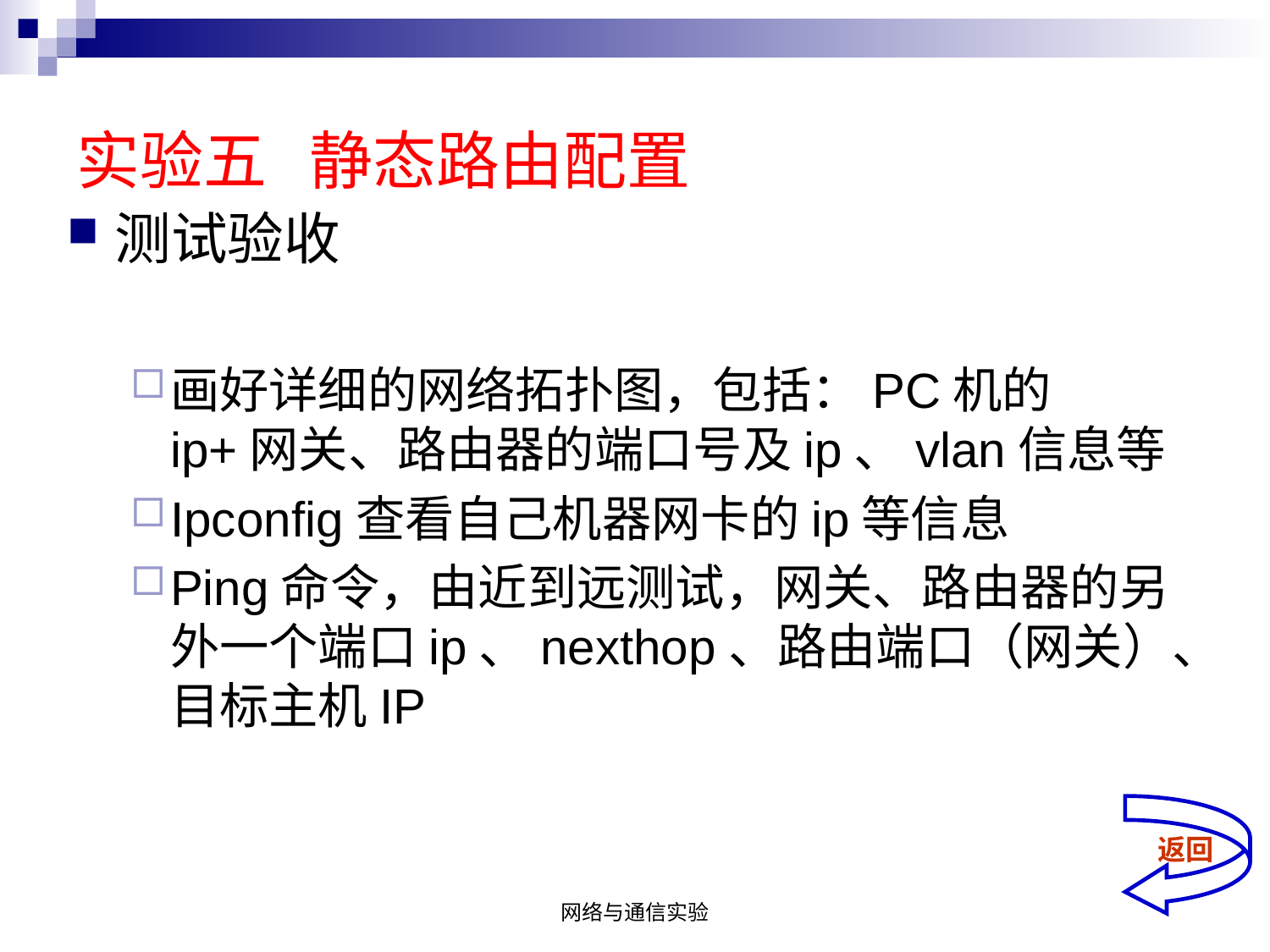

# 实验五   静态路由配置
测试验收

画好详细的网络拓扑图，包括：PC机的ip+网关、路由器的端口号及ip、vlan信息等
Ipconfig查看自己机器网卡的ip等信息
Ping命令，由近到远测试，网关、路由器的另外一个端口ip、nexthop、路由端口（网关）、目标主机IP

返回

网络与通信实验